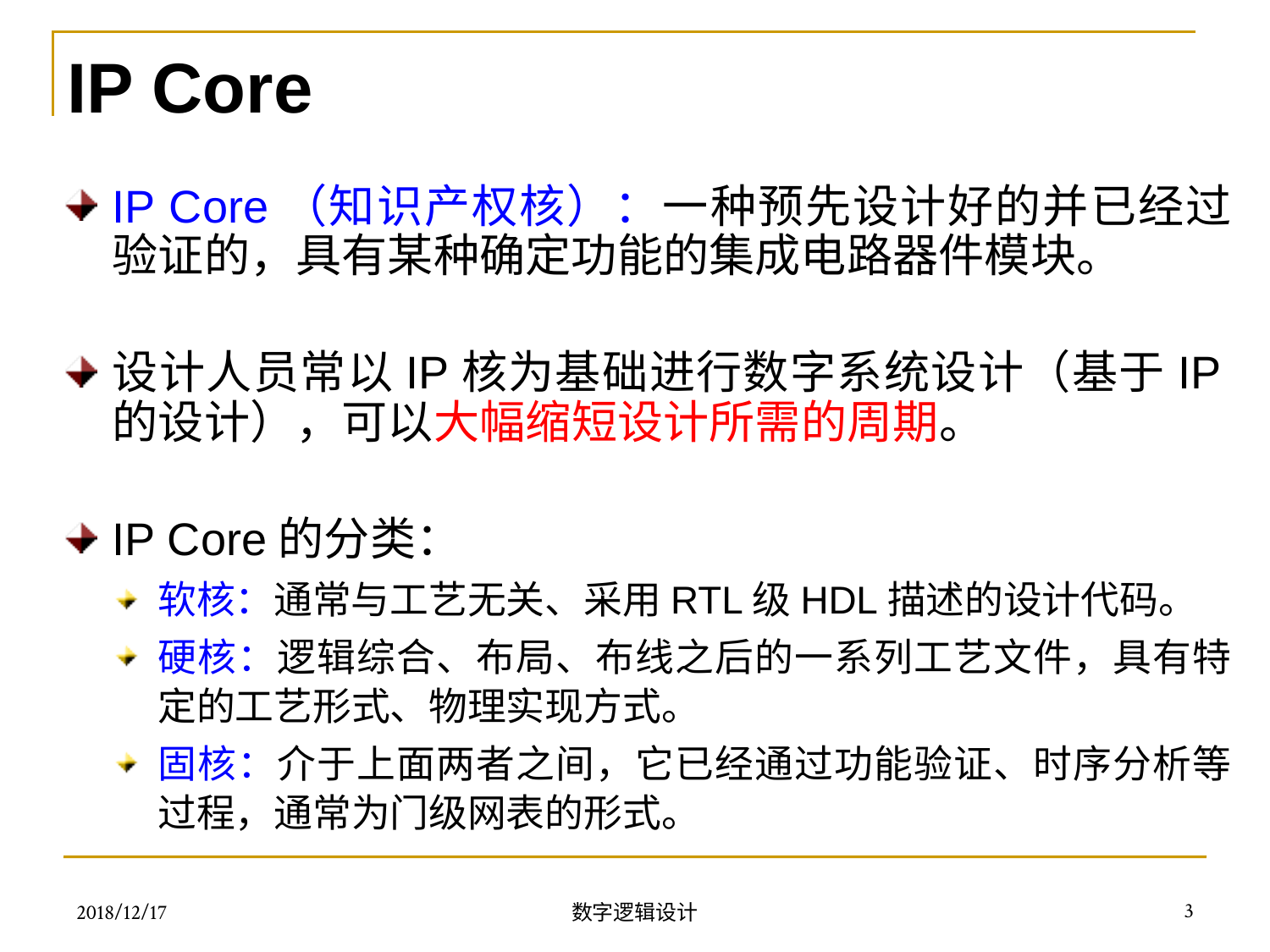

IP Core
IP Core（知识产权核）：一种预先设计好的并已经过验证的，具有某种确定功能的集成电路器件模块。

设计人员常以IP核为基础进行数字系统设计（基于IP的设计），可以大幅缩短设计所需的周期。

IP Core的分类：
软核：通常与工艺无关、采用RTL级HDL描述的设计代码。
硬核：逻辑综合、布局、布线之后的一系列工艺文件，具有特定的工艺形式、物理实现方式。
固核：介于上面两者之间，它已经通过功能验证、时序分析等过程，通常为门级网表的形式。
2018/12/17
3
数字逻辑设计